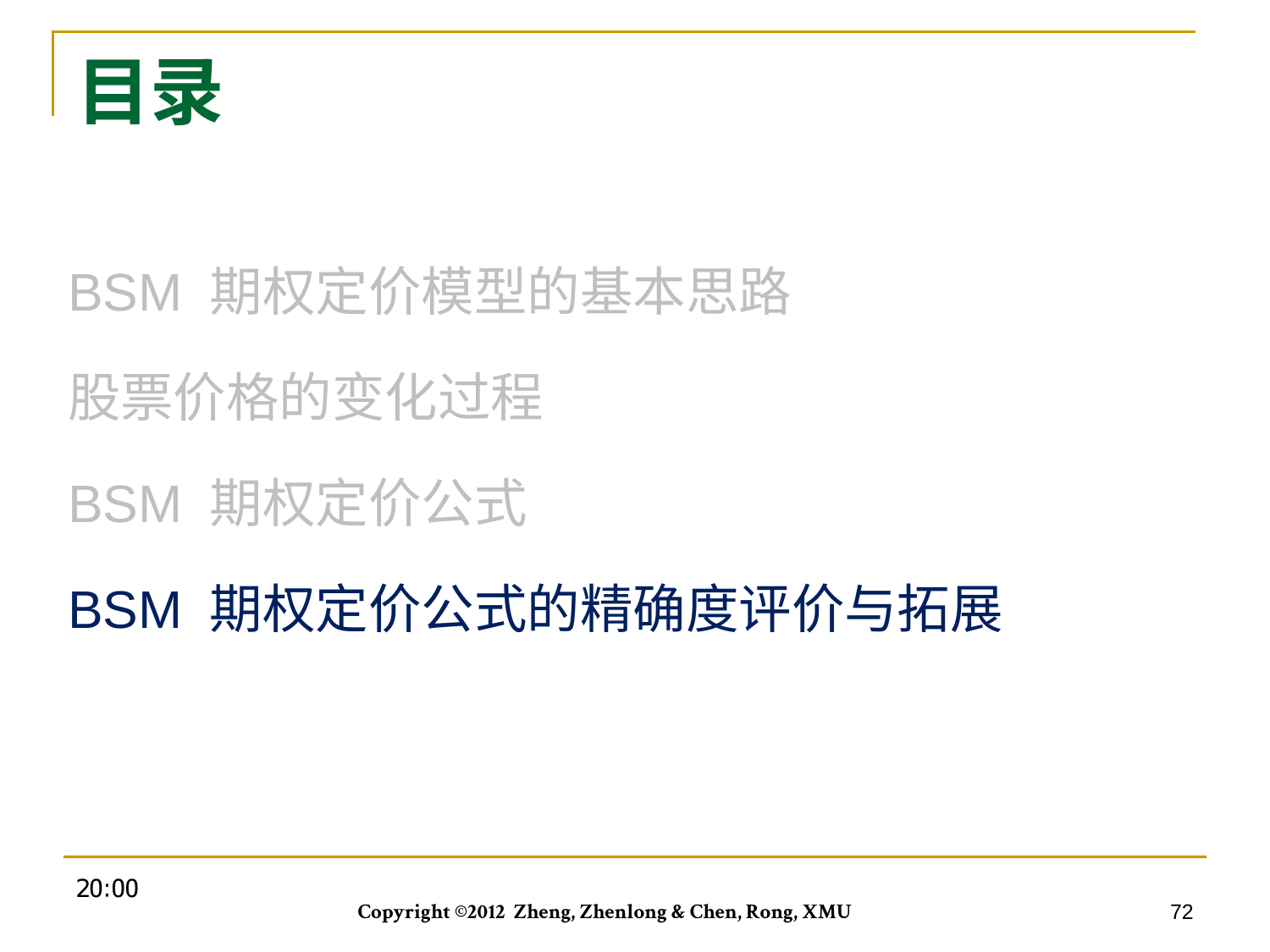

# 目录

BSM 期权定价模型的基本思路
股票价格的变化过程
BSM 期权定价公式
BSM 期权定价公式的精确度评价与拓展
20:00
72
Copyright ©2012  Zheng, Zhenlong & Chen, Rong, XMU